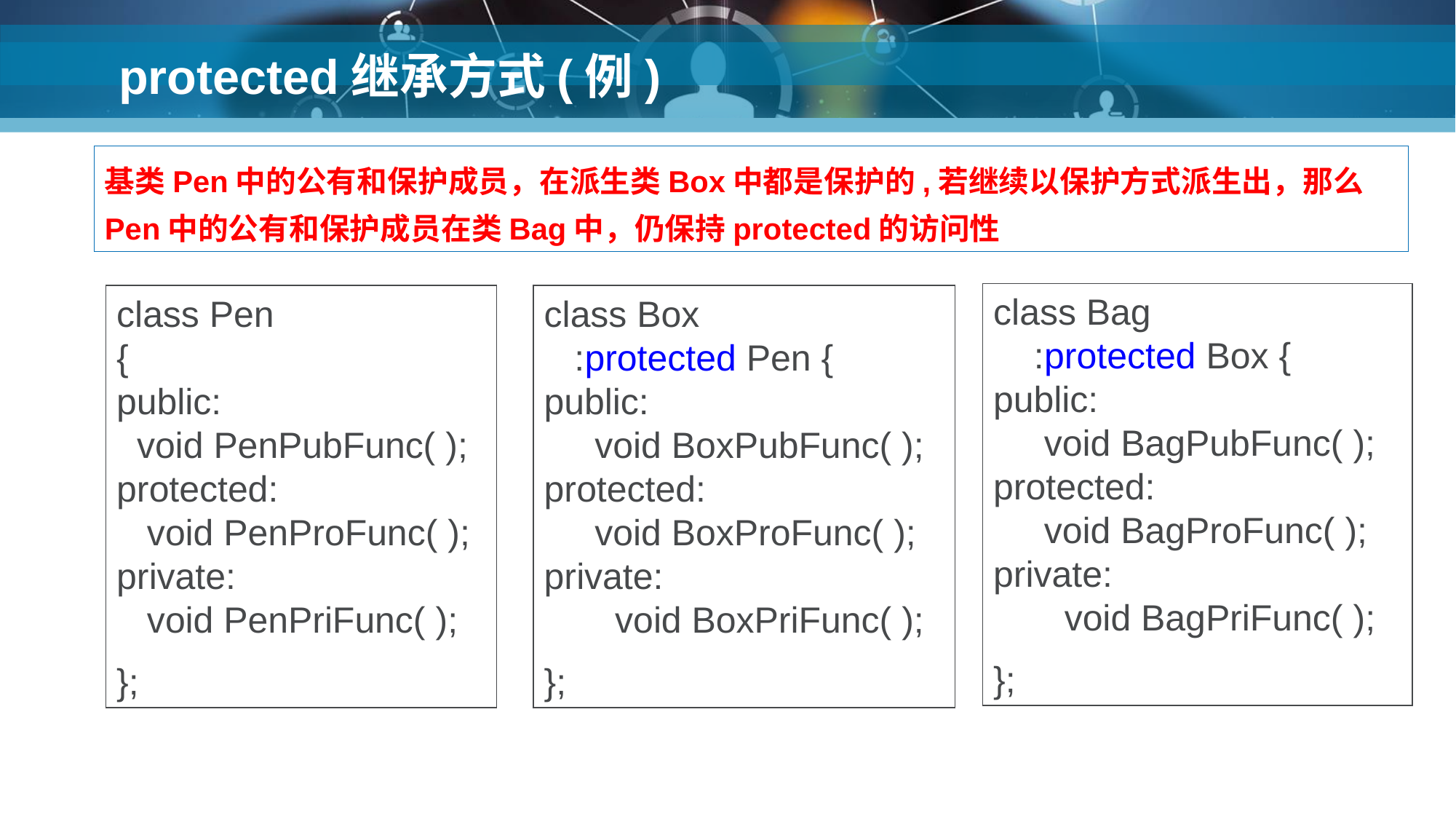

# protected继承方式(例)
基类Pen中的公有和保护成员，在派生类Box中都是保护的,若继续以保护方式派生出，那么Pen中的公有和保护成员在类Bag中，仍保持protected的访问性
class Bag
    :protected Box {
public:
     void BagPubFunc( );
protected:
     void BagProFunc( );
private:
       void BagPriFunc( );
};
class Pen
{
public:
  void PenPubFunc( );
protected:
   void PenProFunc( );
private:
   void PenPriFunc( );
};
class Box
   :protected Pen {
public:
     void BoxPubFunc( );
protected:
     void BoxProFunc( );
private:
       void BoxPriFunc( );
};